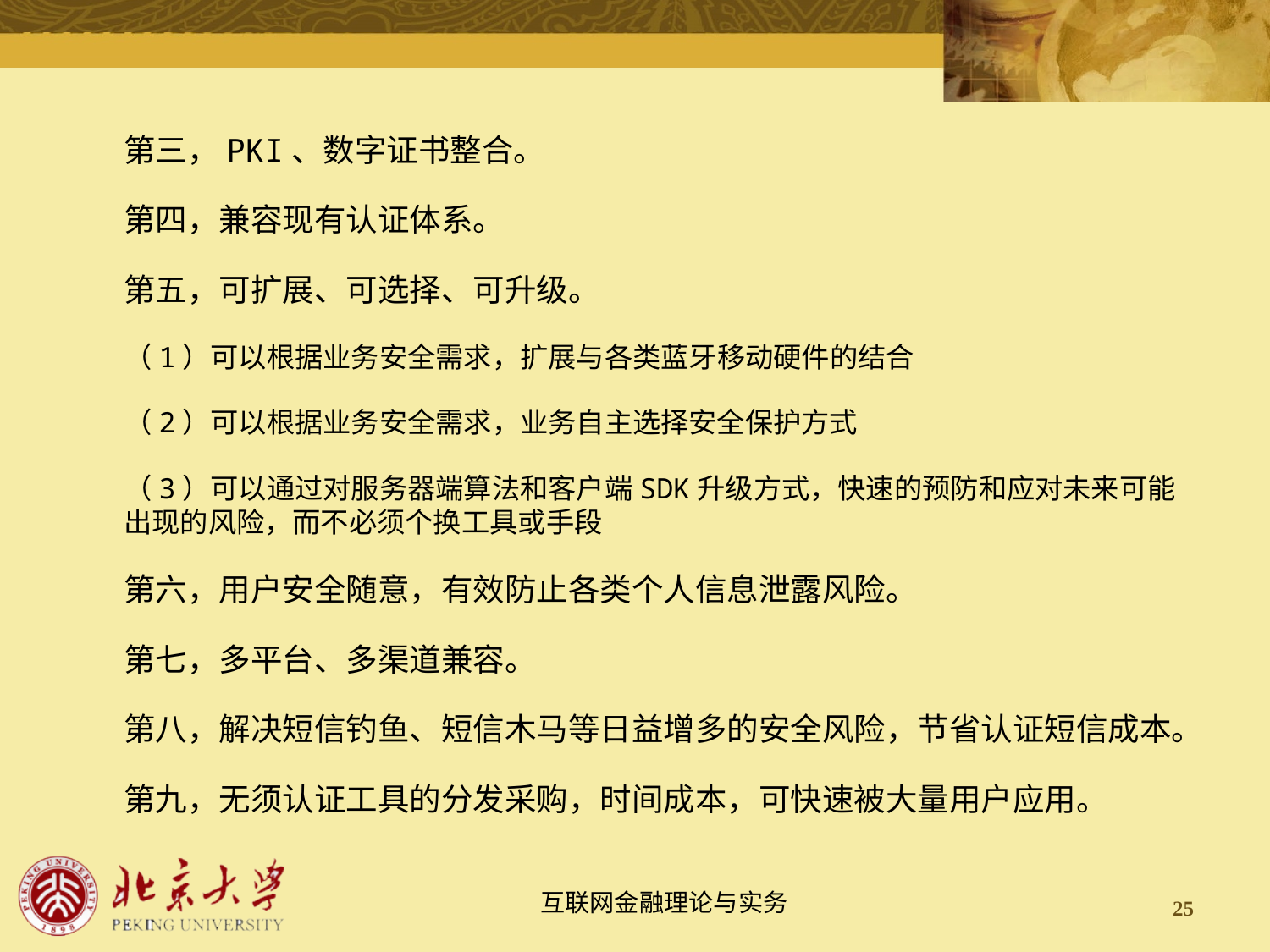

第三，PKI、数字证书整合。
第四，兼容现有认证体系。
第五，可扩展、可选择、可升级。
（1）可以根据业务安全需求，扩展与各类蓝牙移动硬件的结合
（2）可以根据业务安全需求，业务自主选择安全保护方式
（3）可以通过对服务器端算法和客户端SDK升级方式，快速的预防和应对未来可能出现的风险，而不必须个换工具或手段
第六，用户安全随意，有效防止各类个人信息泄露风险。
第七，多平台、多渠道兼容。
第八，解决短信钓鱼、短信木马等日益增多的安全风险，节省认证短信成本。
第九，无须认证工具的分发采购，时间成本，可快速被大量用户应用。
25